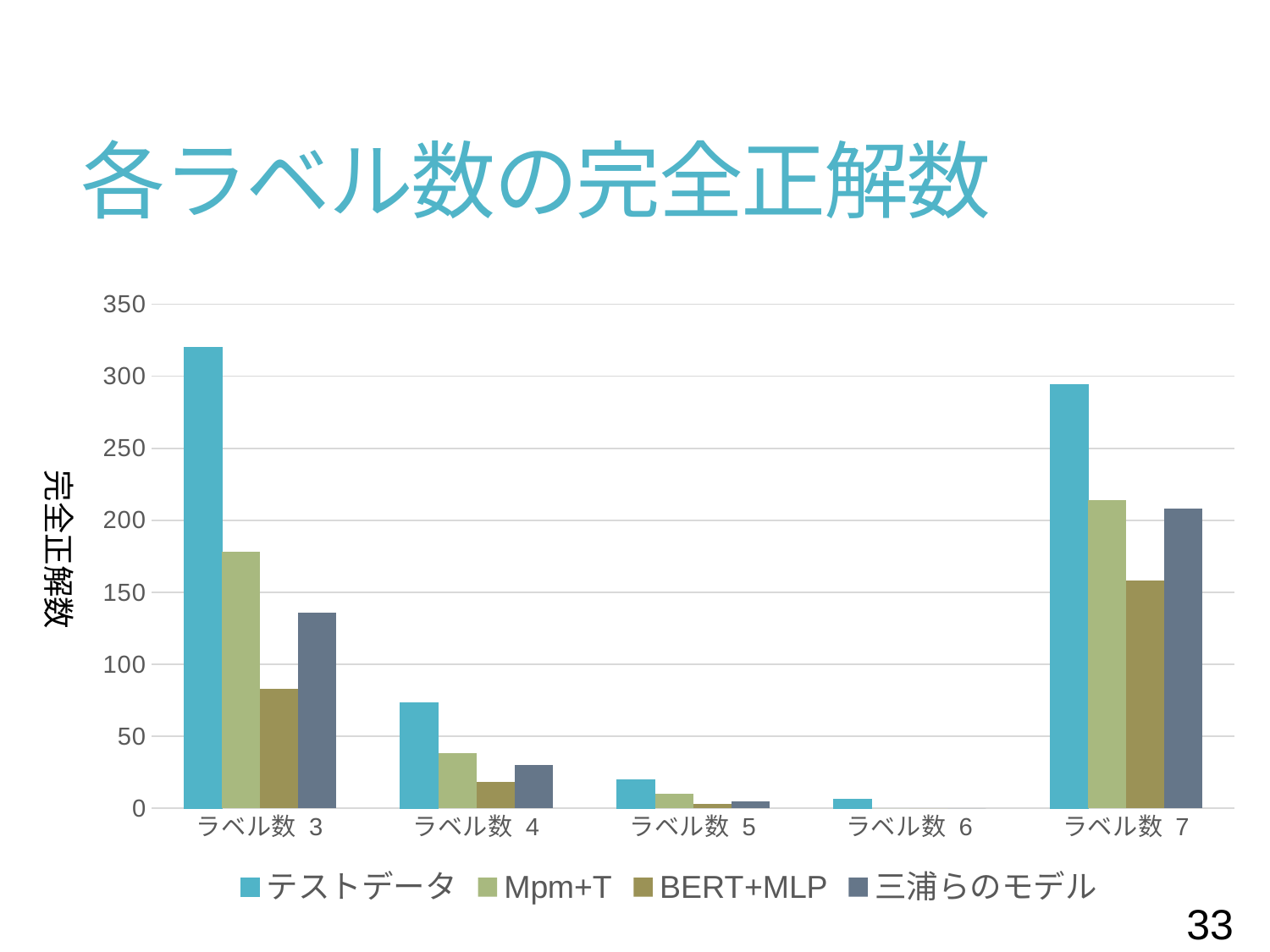

# 各ラベル数の完全正解数

### Chart

| Category | テストデータ | Mpm+T | BERT+MLP | 三浦らのモデル |
|---|---|---|---|---|
| ラベル数 3 | 320.0 | 178.0 | 83.0 | 136.0 |
| ラベル数 4 | 73.0 | 38.0 | 18.0 | 30.0 |
| ラベル数 5 | 20.0 | 10.0 | 3.0 | 5.0 |
| ラベル数 6 | 6.0 | 0.0 | 0.0 | 0.0 |
| ラベル数 7 | 294.0 | 214.0 | 158.0 | 208.0 |
完全正解数
33